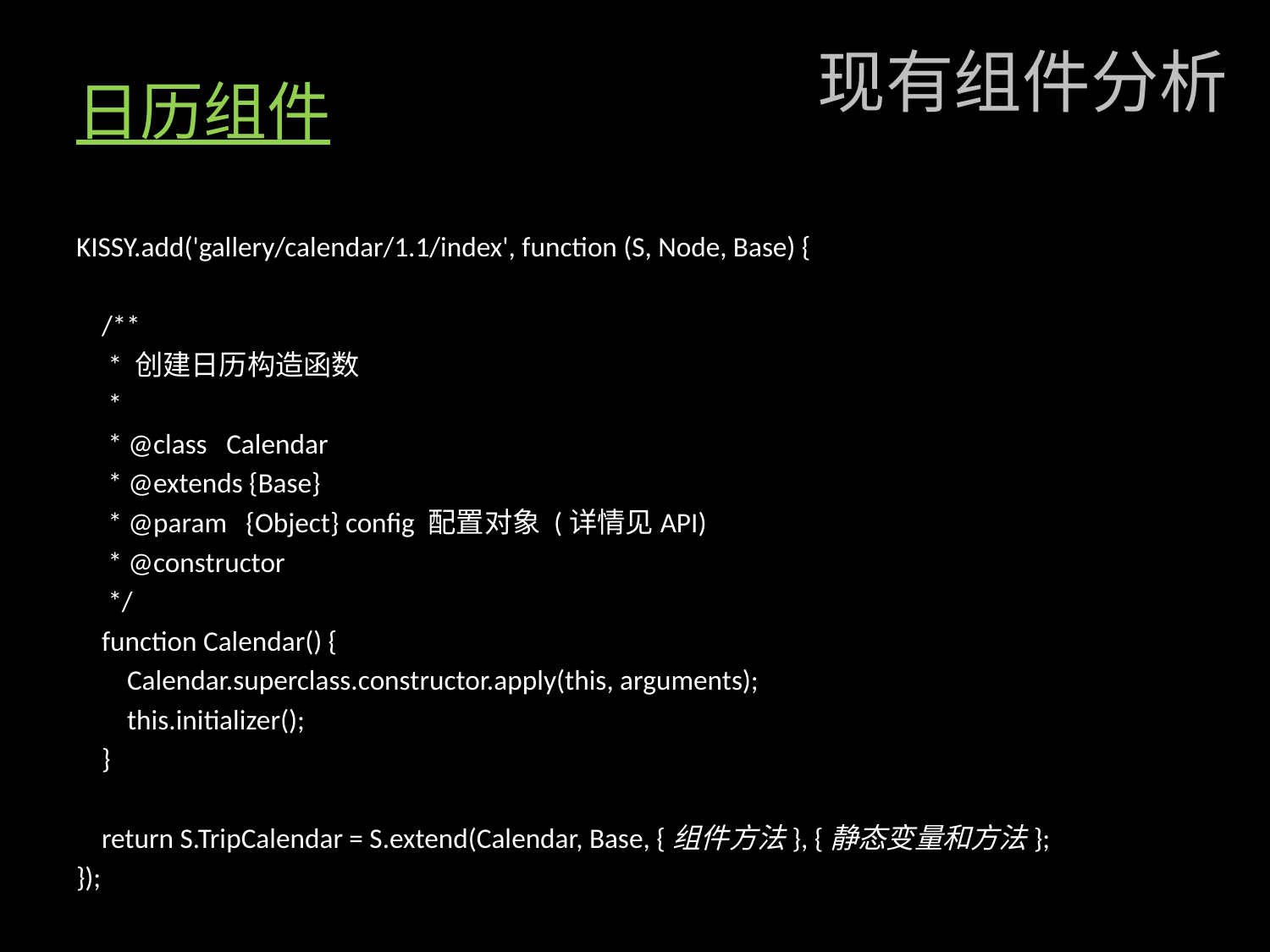

现有组件分析
# 日历组件
KISSY.add('gallery/calendar/1.1/index', function (S, Node, Base) {

    /**
     * 创建日历构造函数
     *
     * @class   Calendar
     * @extends {Base}
     * @param   {Object} config 配置对象 (详情见API)
     * @constructor
     */
    function Calendar() {
        Calendar.superclass.constructor.apply(this, arguments);
        this.initializer();
    }

    return S.TripCalendar = S.extend(Calendar, Base, {组件方法}, {静态变量和方法};
});